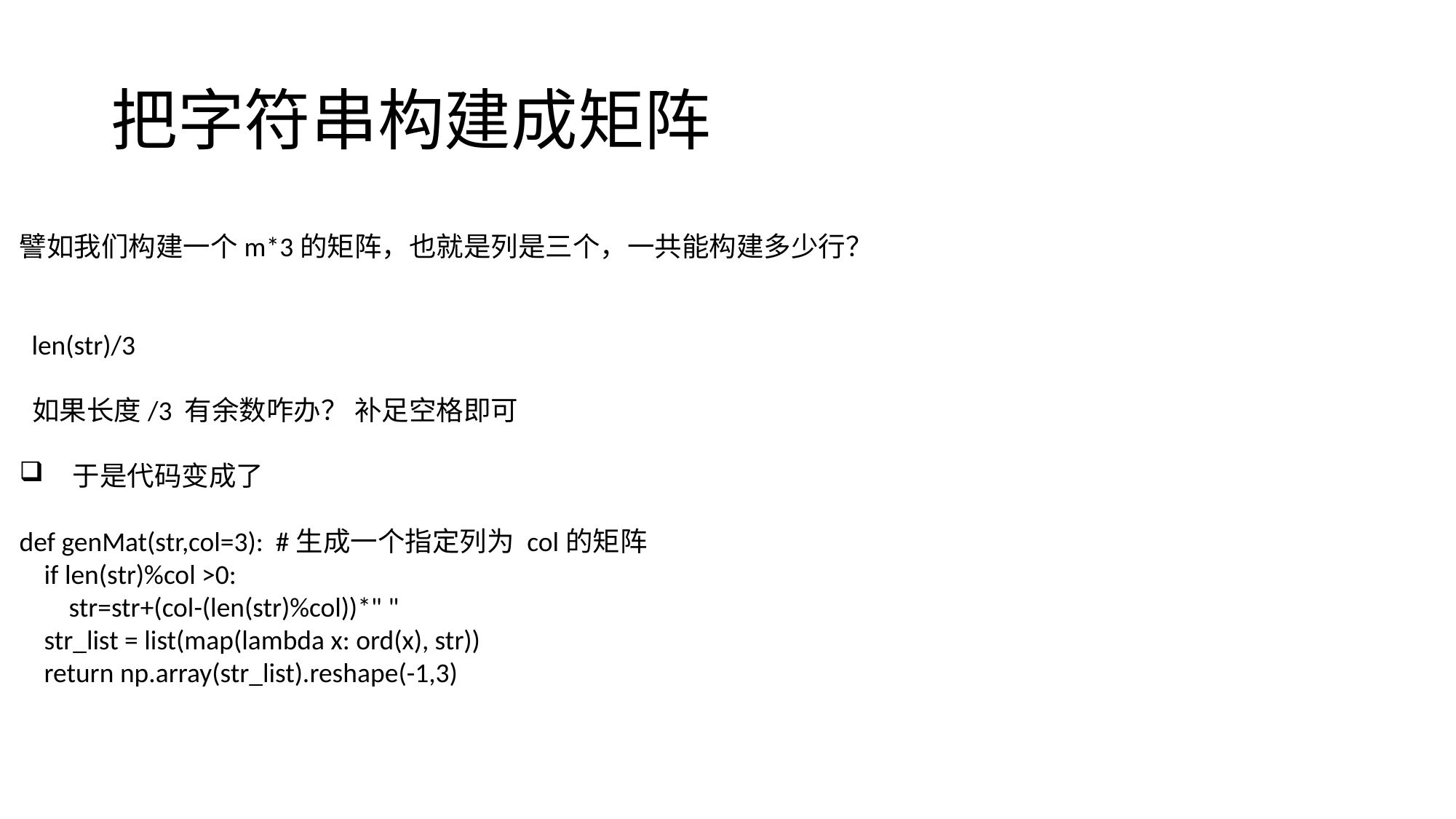

# 把字符串构建成矩阵

譬如我们构建一个m*3的矩阵，也就是列是三个，一共能构建多少行？

  len(str)/3

 如果长度/3 有余数咋办？ 补足空格即可

  于是代码变成了

def genMat(str,col=3):  #生成一个指定列为 col的矩阵
    if len(str)%col >0:
        str=str+(col-(len(str)%col))*" "
    str_list = list(map(lambda x: ord(x), str))
    return np.array(str_list).reshape(-1,3)